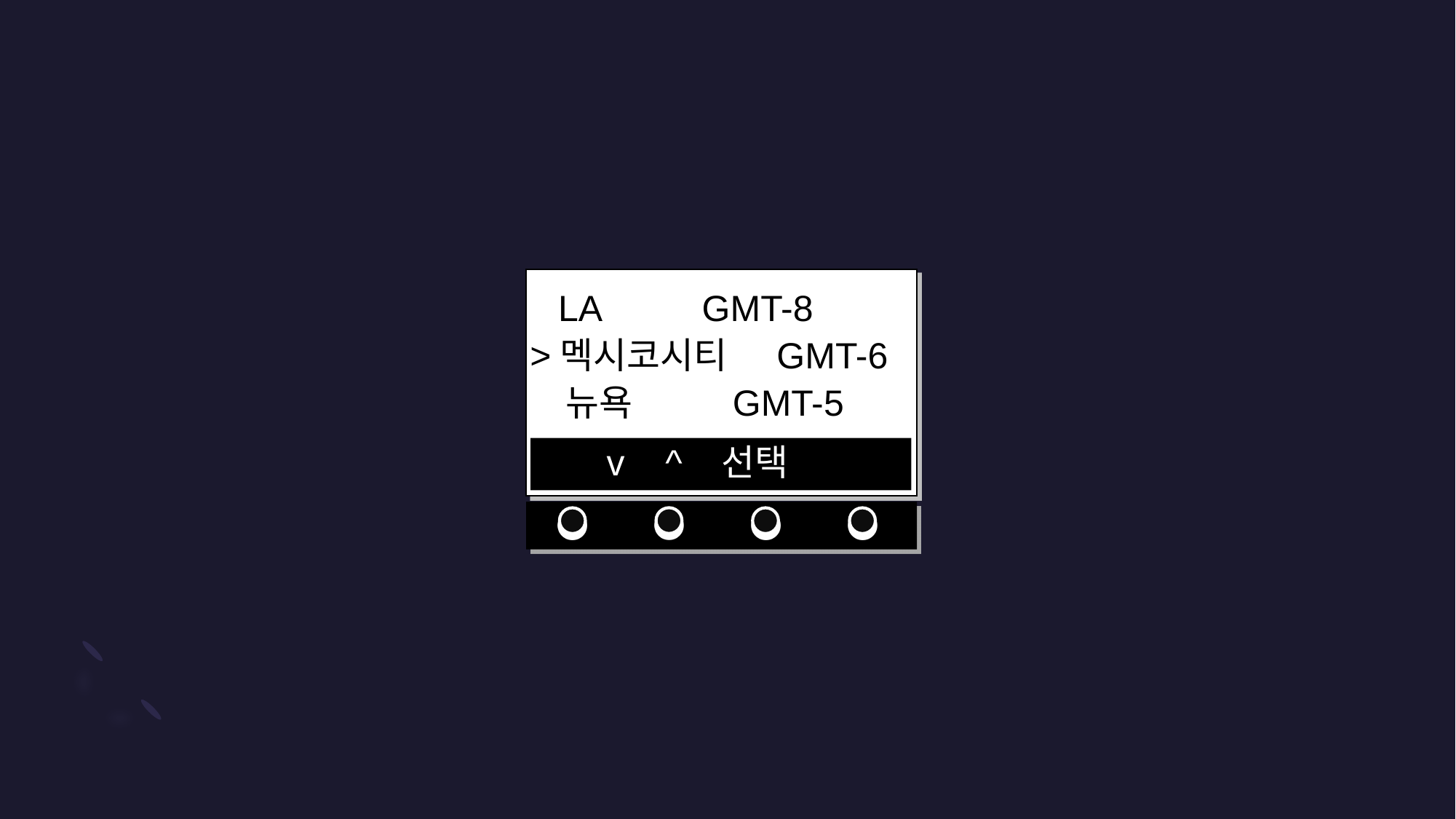

LA          GMT-8
 >멕시코시티    GMT-6
 뉴욕         GMT-5
       v    ^   선택